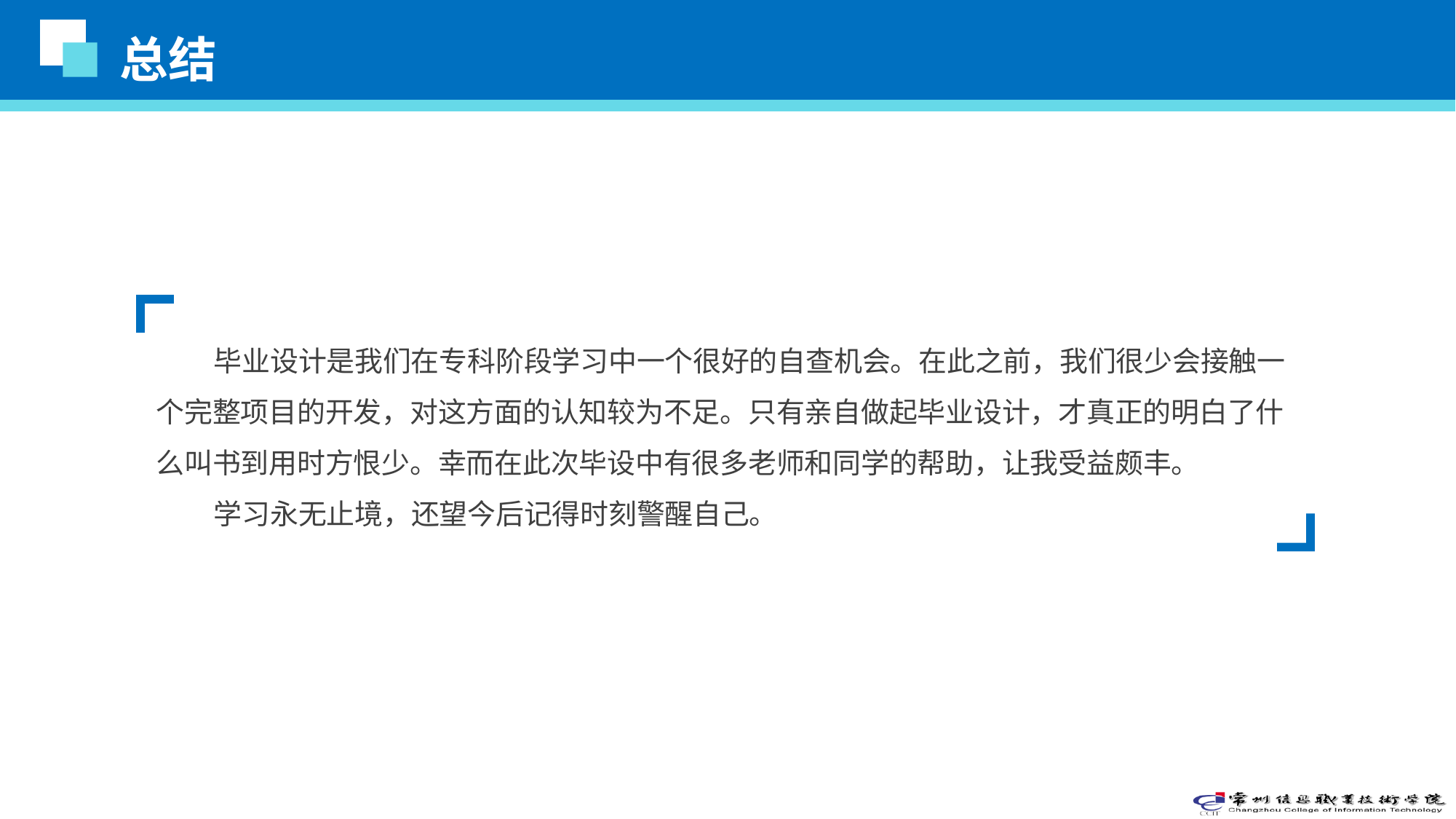

总结

        毕业设计是我们在专科阶段学习中一个很好的自查机会。在此之前，我们很少会接触一个完整项目的开发，对这方面的认知较为不足。只有亲自做起毕业设计，才真正的明白了什么叫书到用时方恨少。幸而在此次毕设中有很多老师和同学的帮助，让我受益颇丰。
        学习永无止境，还望今后记得时刻警醒自己。